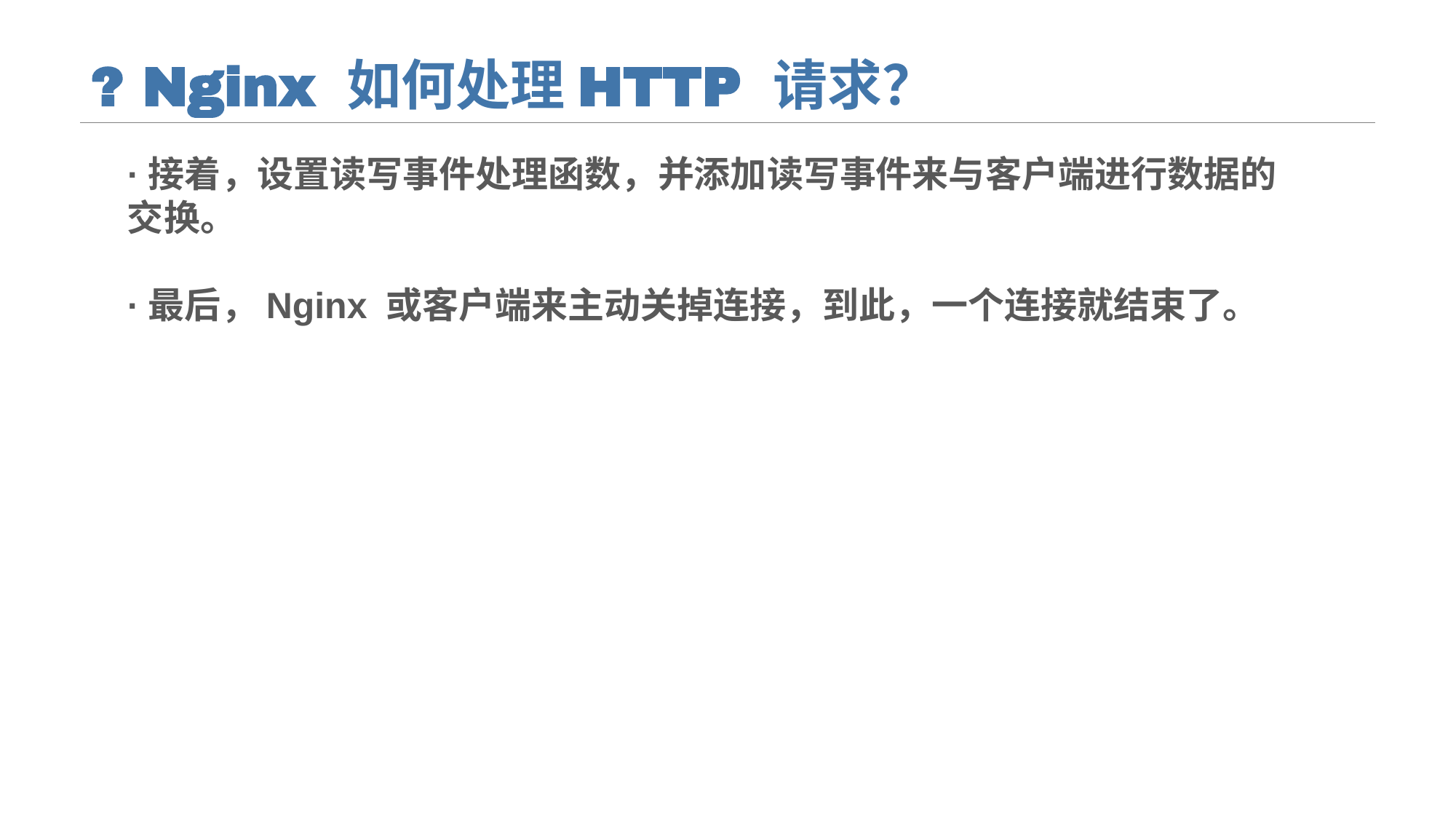

# ? Nginx 如何处理HTTP 请求？
·接着，设置读写事件处理函数，并添加读写事件来与客户端进行数据的交换。

·最后，Nginx 或客户端来主动关掉连接，到此，一个连接就结束了。
17